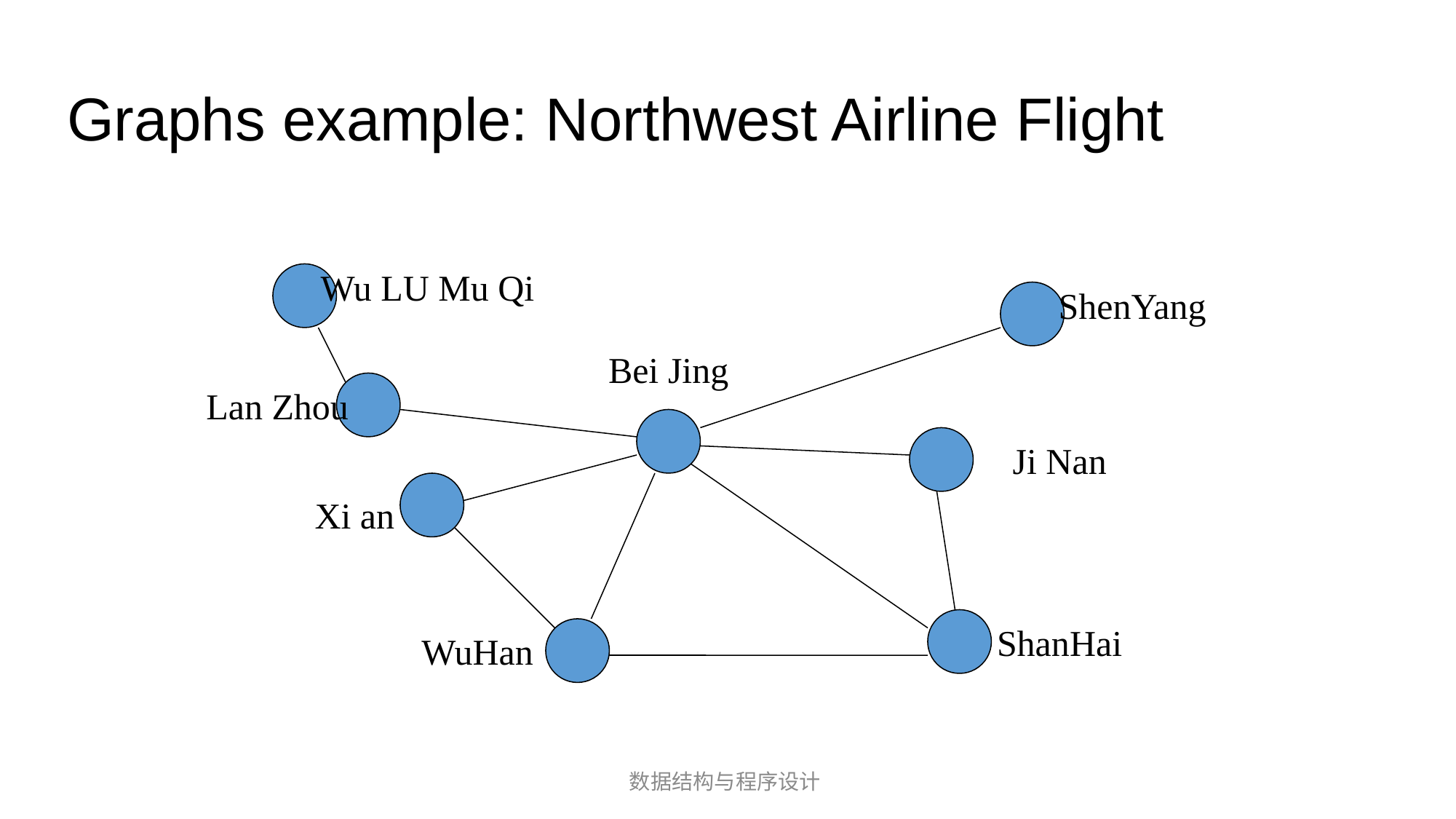

# Graphs example: Northwest Airline Flight
Wu LU Mu Qi

ShenYang

Bei Jing
Lan Zhou

Ji Nan

Xi an

ShanHai
WuHan

数据结构与程序设计
4